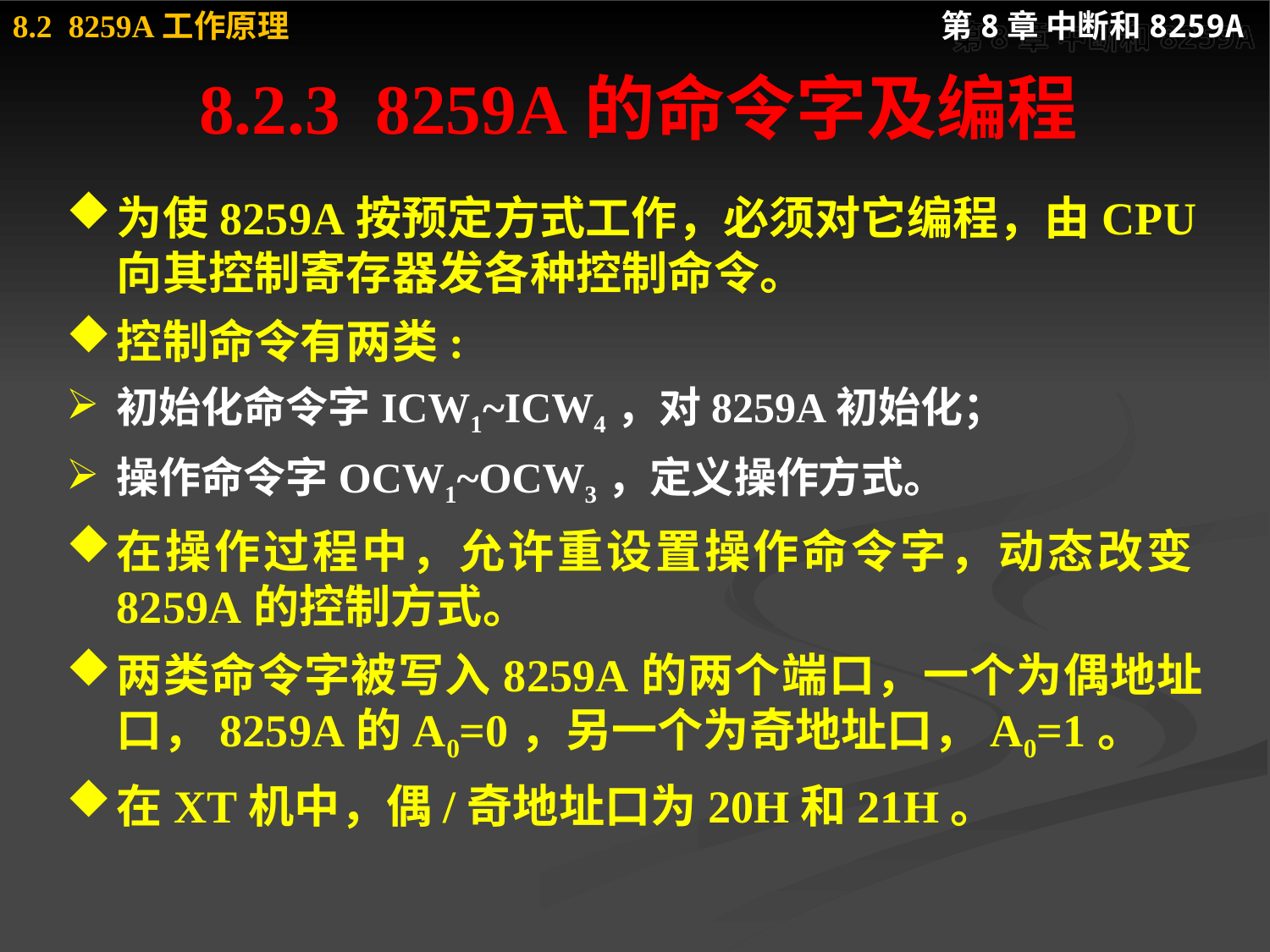

# 8.2.3  8259A的命令字及编程
为使8259A按预定方式工作，必须对它编程，由CPU向其控制寄存器发各种控制命令。
控制命令有两类:
初始化命令字ICW1~ICW4，对8259A初始化；
操作命令字OCW1~OCW3，定义操作方式。
在操作过程中，允许重设置操作命令字，动态改变8259A的控制方式。
两类命令字被写入8259A的两个端口，一个为偶地址口，8259A的A0=0，另一个为奇地址口，A0=1。
在XT机中，偶/奇地址口为20H和21H。